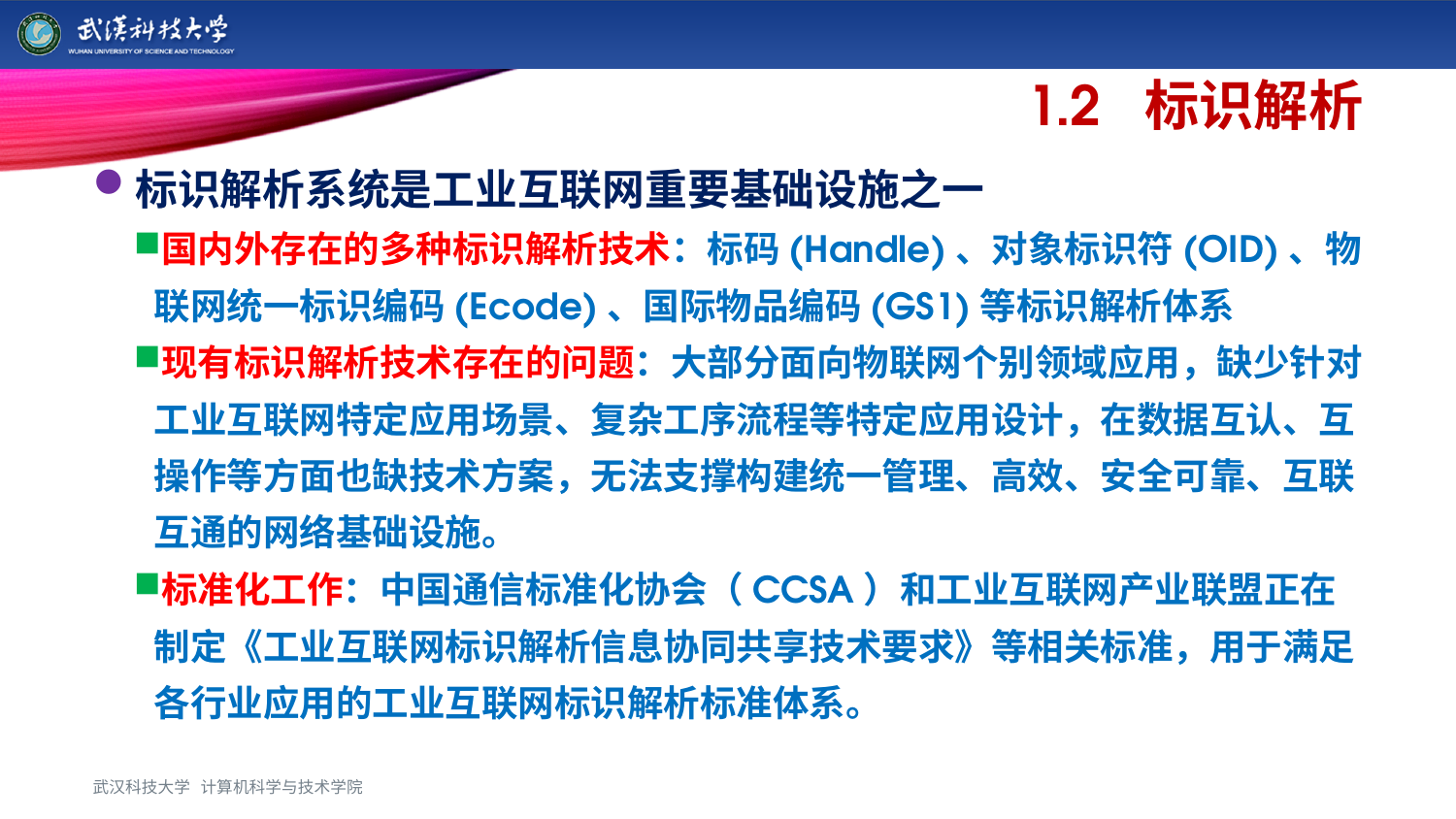

# 1.2  标识解析
标识解析系统是工业互联网重要基础设施之一
国内外存在的多种标识解析技术：标码(Handle)、对象标识符(OID)、物联网统一标识编码(Ecode)、国际物品编码(GS1)等标识解析体系
现有标识解析技术存在的问题：大部分面向物联网个别领域应用，缺少针对工业互联网特定应用场景、复杂工序流程等特定应用设计，在数据互认、互操作等方面也缺技术方案，无法支撑构建统一管理、高效、安全可靠、互联互通的网络基础设施。
标准化工作：中国通信标准化协会（CCSA）和工业互联网产业联盟正在制定《工业互联网标识解析信息协同共享技术要求》等相关标准，用于满足各行业应用的工业互联网标识解析标准体系。

武汉科技大学  计算机科学与技术学院